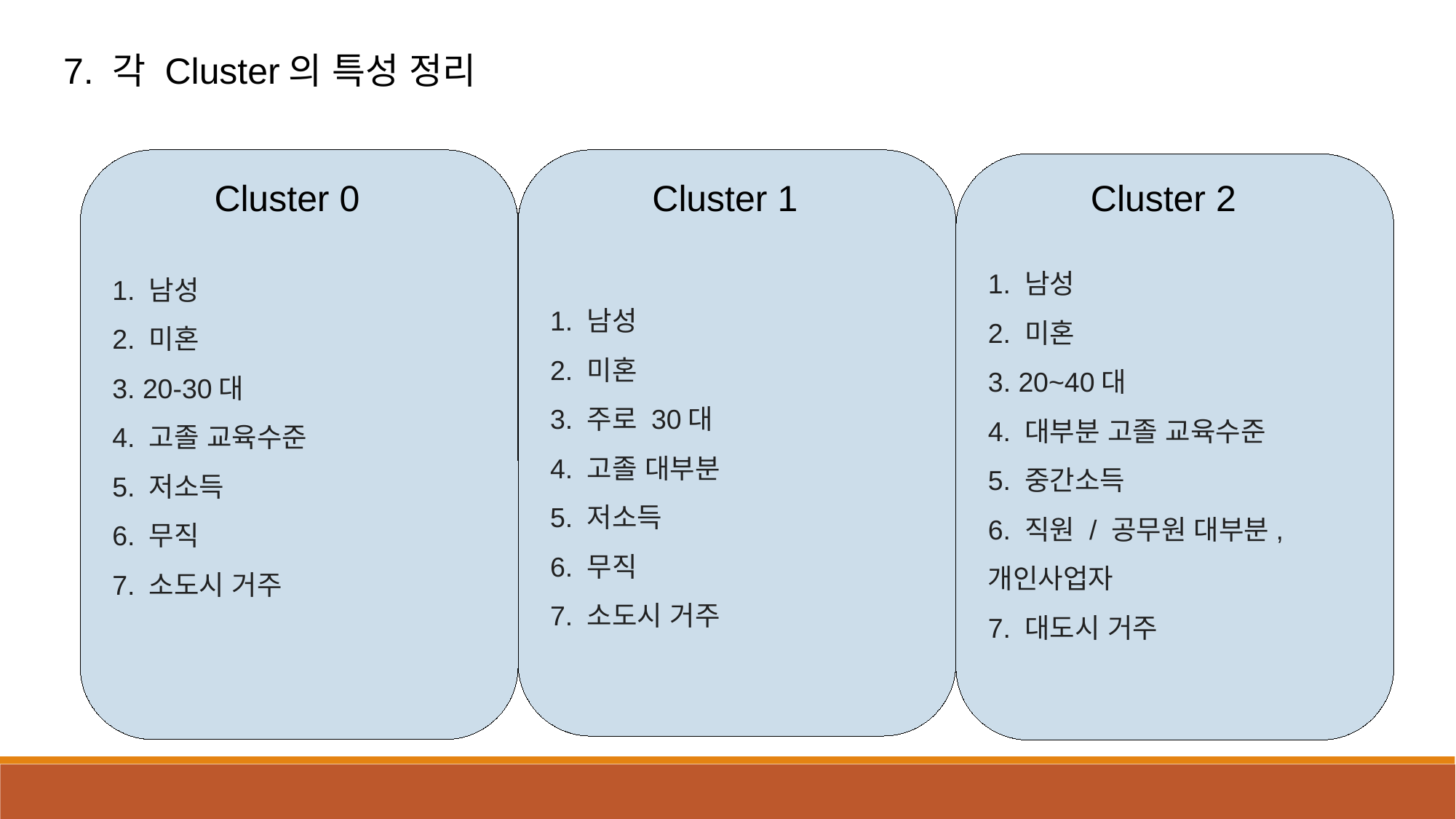

7. 각 Cluster의 특성 정리
 남성
 미혼
 20-30대
 고졸 교육수준
 저소득
 무직
 소도시 거주

 남성
 미혼
 주로 30대
 고졸 대부분
 저소득
 무직
 소도시 거주
 남성
 미혼
 20~40대
 대부분 고졸 교육수준
 중간소득
 직원 / 공무원 대부분, 개인사업자
 대도시 거주
Cluster 0
Cluster 1
Cluster 2